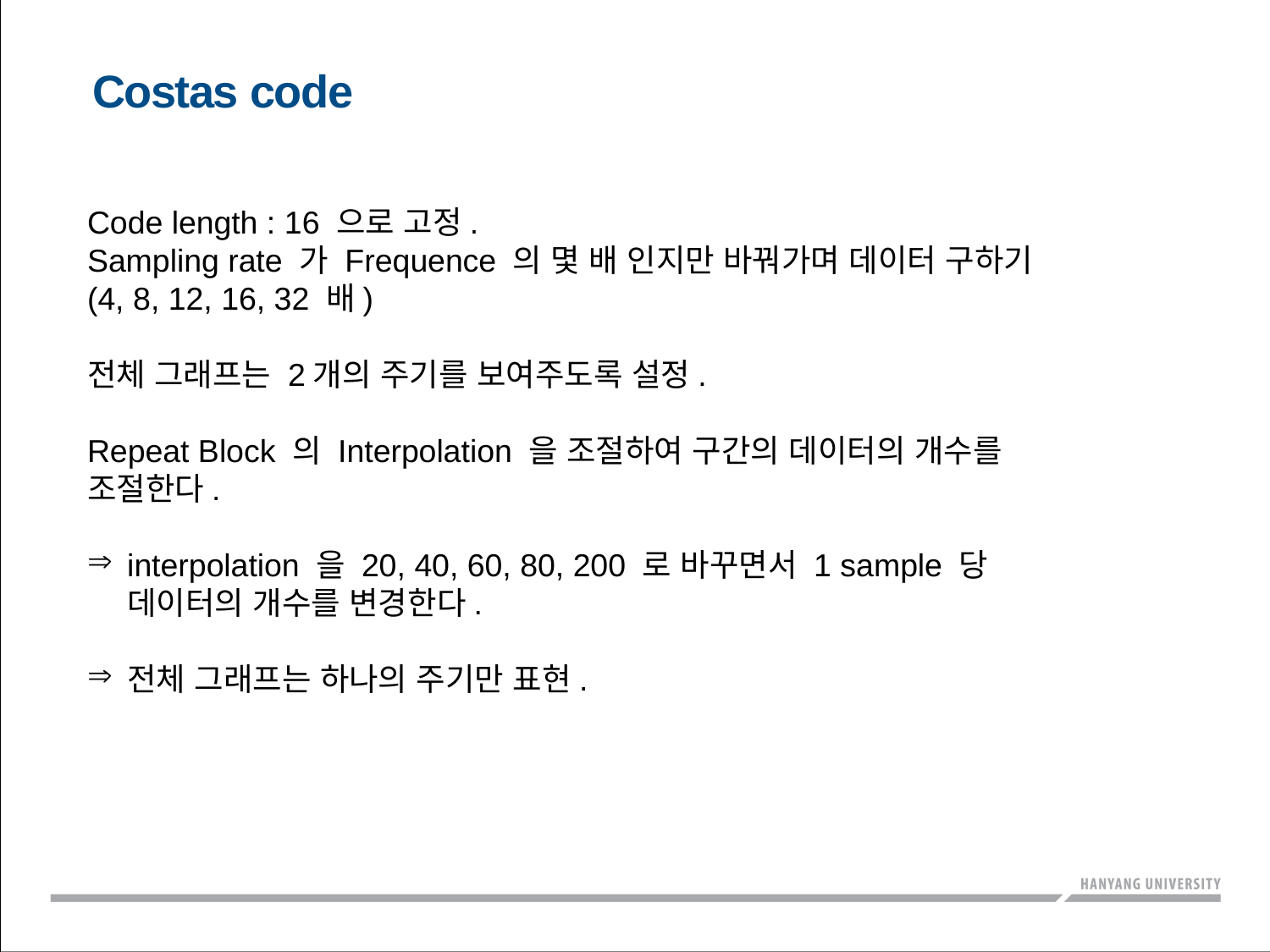

Costas code
Code length : 16 으로 고정.
Sampling rate 가 Frequence 의 몇 배 인지만 바꿔가며 데이터 구하기
(4, 8, 12, 16, 32 배)

전체 그래프는 2개의 주기를 보여주도록 설정.

Repeat Block 의 Interpolation 을 조절하여 구간의 데이터의 개수를 조절한다.

interpolation 을 20, 40, 60, 80, 200 로 바꾸면서 1 sample 당 데이터의 개수를 변경한다.

전체 그래프는 하나의 주기만 표현.